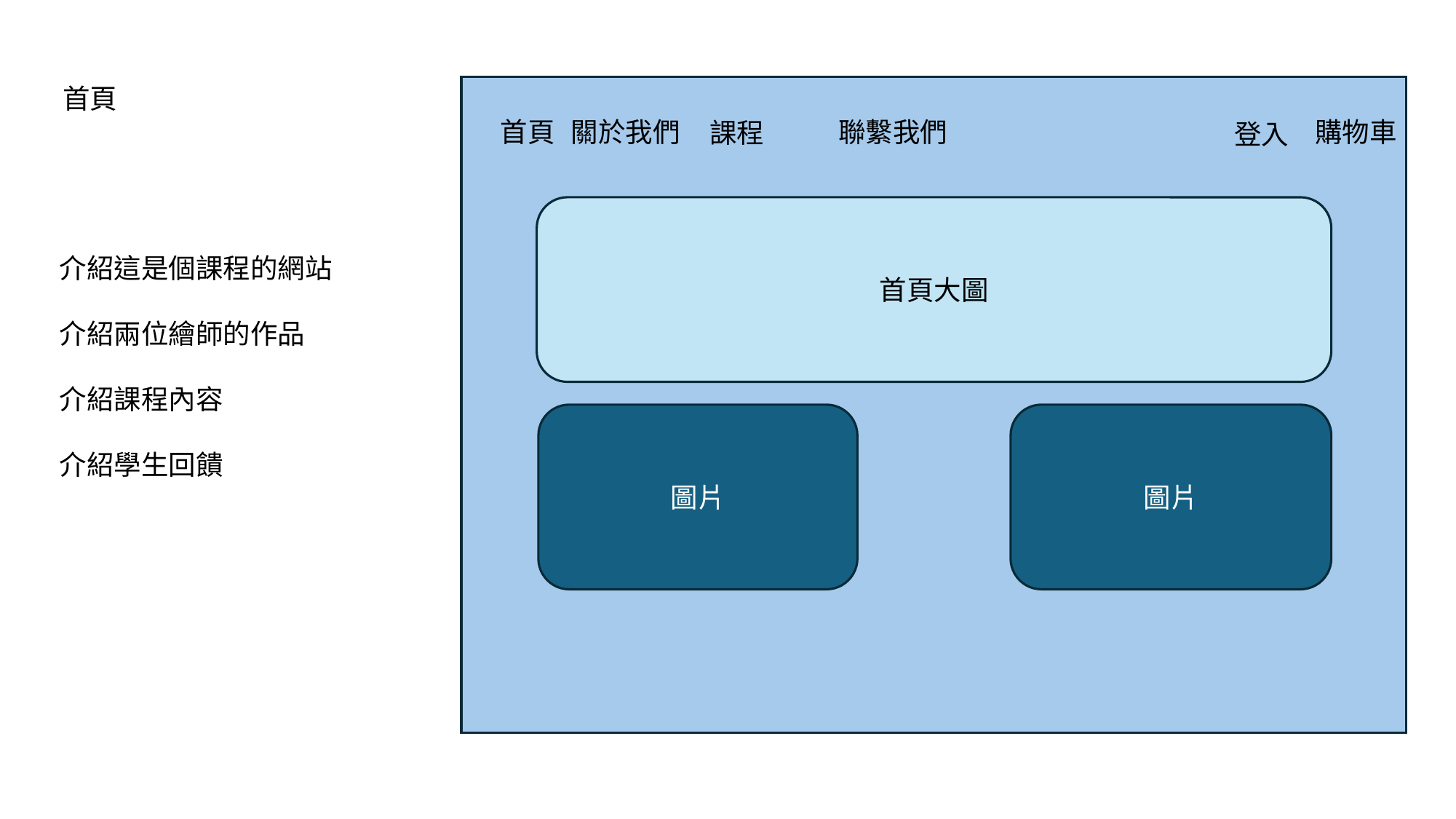

首頁

關於我們
課程
首頁大圖
圖片
圖片
首頁
聯繫我們
購物車
登入
介紹這是個課程的網站
介紹兩位繪師的作品

介紹課程內容

介紹學生回饋